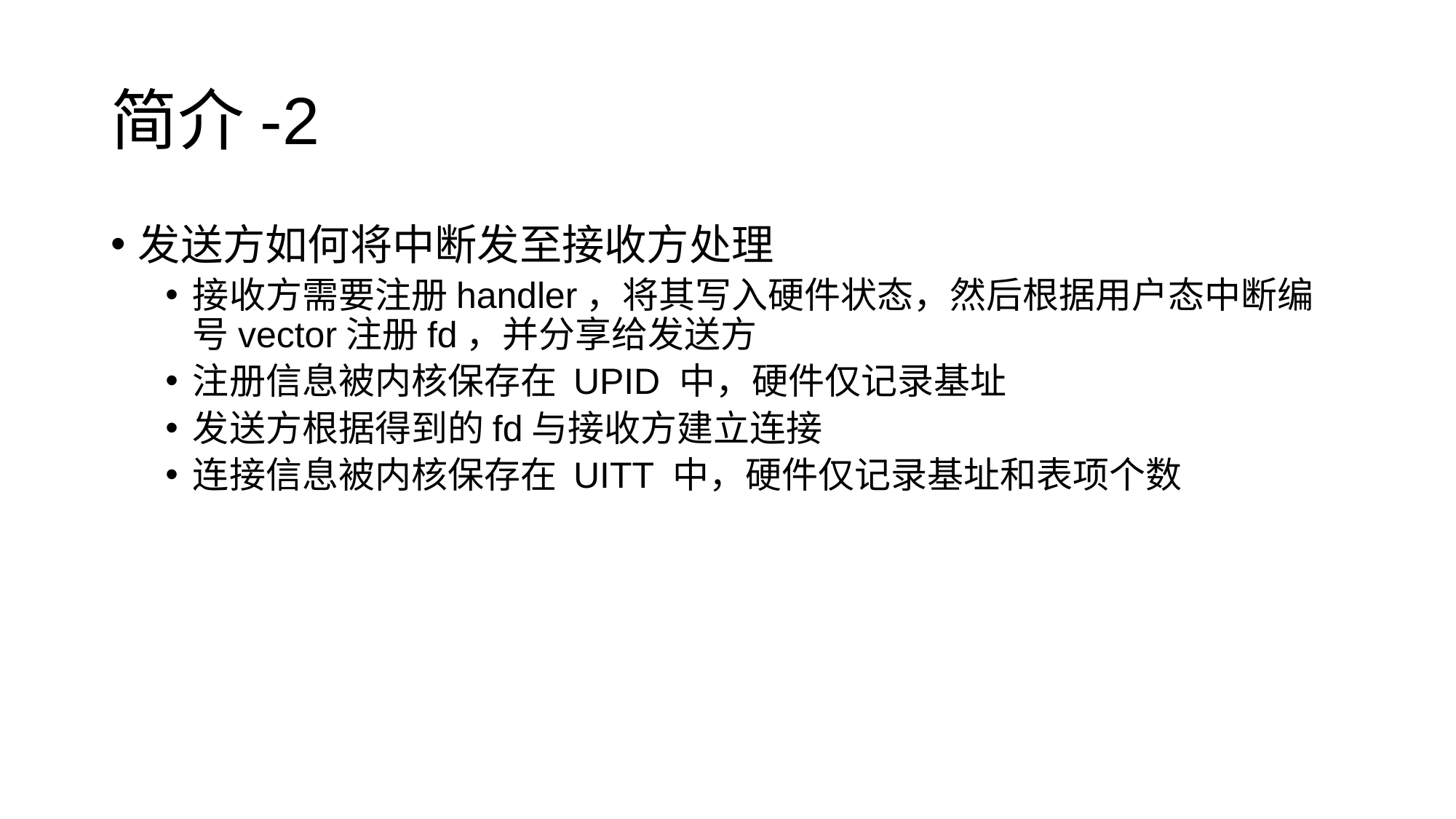

# 简介-2
发送方如何将中断发至接收方处理
接收方需要注册handler，将其写入硬件状态，然后根据用户态中断编号vector注册fd，并分享给发送方
注册信息被内核保存在 UPID 中，硬件仅记录基址
发送方根据得到的fd与接收方建立连接
连接信息被内核保存在 UITT 中，硬件仅记录基址和表项个数